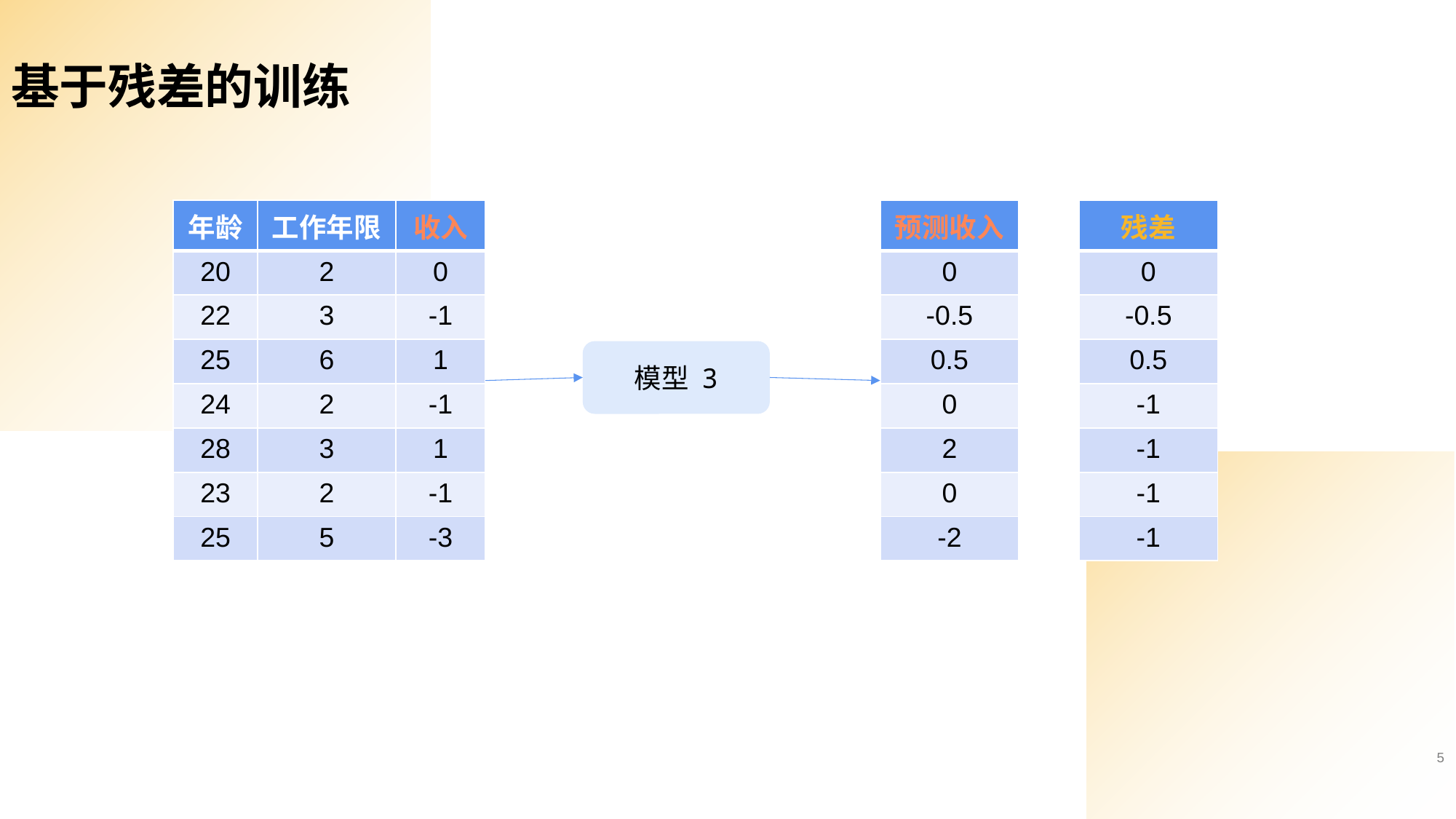

基于残差的训练
| 年龄 | 工作年限 | 收入 |
| --- | --- | --- |
| 20 | 2 | 0 |
| 22 | 3 | -1 |
| 25 | 6 | 1 |
| 24 | 2 | -1 |
| 28 | 3 | 1 |
| 23 | 2 | -1 |
| 25 | 5 | -3 |
| 预测收入 |
| --- |
| 0 |
| -0.5 |
| 0.5 |
| 0 |
| 2 |
| 0 |
| -2 |
| 残差 |
| --- |
| 0 |
| -0.5 |
| 0.5 |
| -1 |
| -1 |
| -1 |
| -1 |
模型 3

5